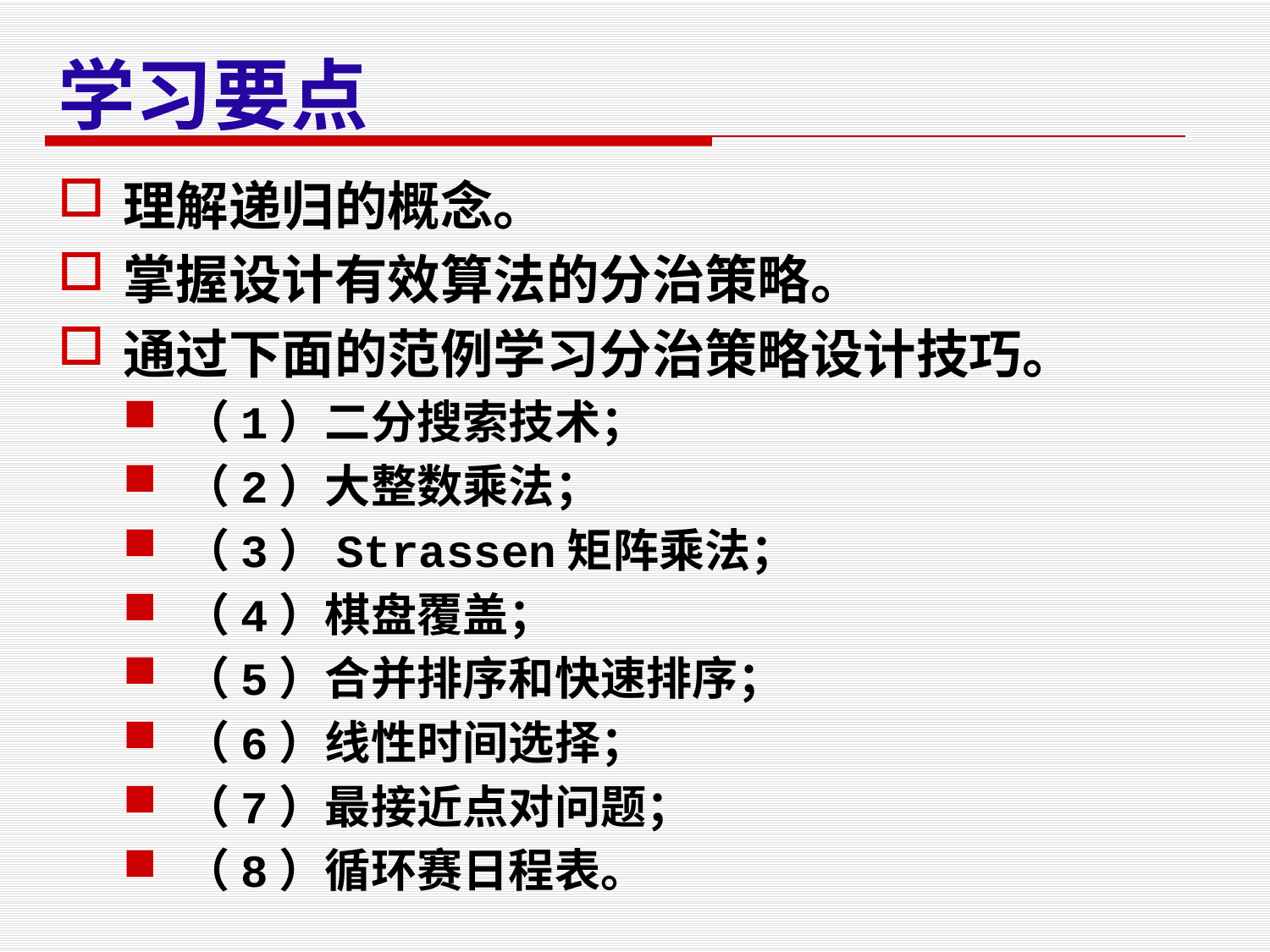

# 学习要点
理解递归的概念。
掌握设计有效算法的分治策略。
通过下面的范例学习分治策略设计技巧。
（1）二分搜索技术；
（2）大整数乘法；
（3）Strassen矩阵乘法；
（4）棋盘覆盖；
（5）合并排序和快速排序；
（6）线性时间选择；
（7）最接近点对问题；
（8）循环赛日程表。